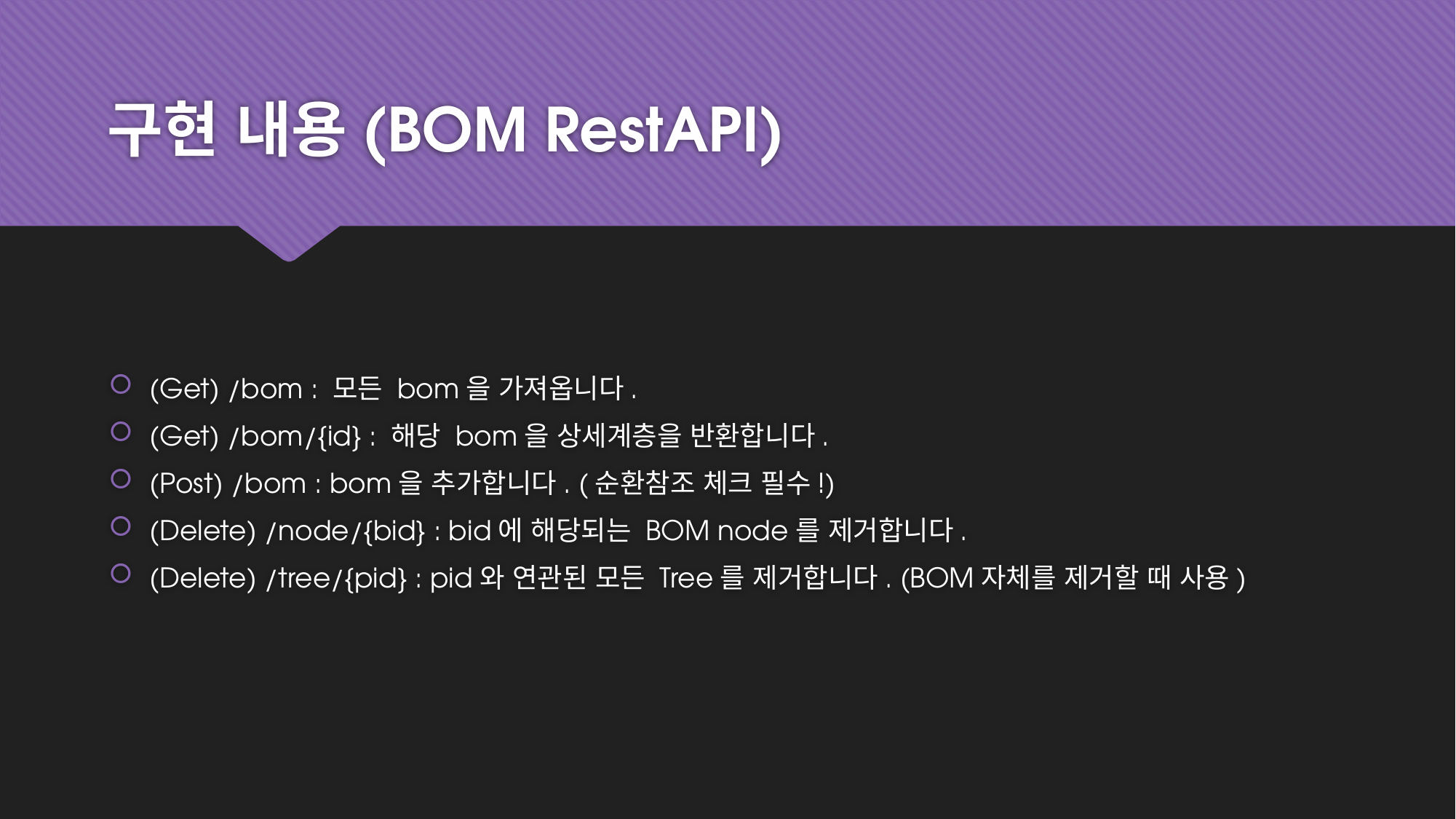

# 구현 내용(BOM RestAPI)
(Get) /bom : 모든 bom을 가져옵니다.
(Get) /bom/{id} : 해당 bom을 상세계층을 반환합니다.
(Post) /bom : bom을 추가합니다. (순환참조 체크 필수!)
(Delete) /node/{bid} : bid에 해당되는 BOM node를 제거합니다.
(Delete) /tree/{pid} : pid와 연관된 모든 Tree를 제거합니다. (BOM자체를 제거할 때 사용)